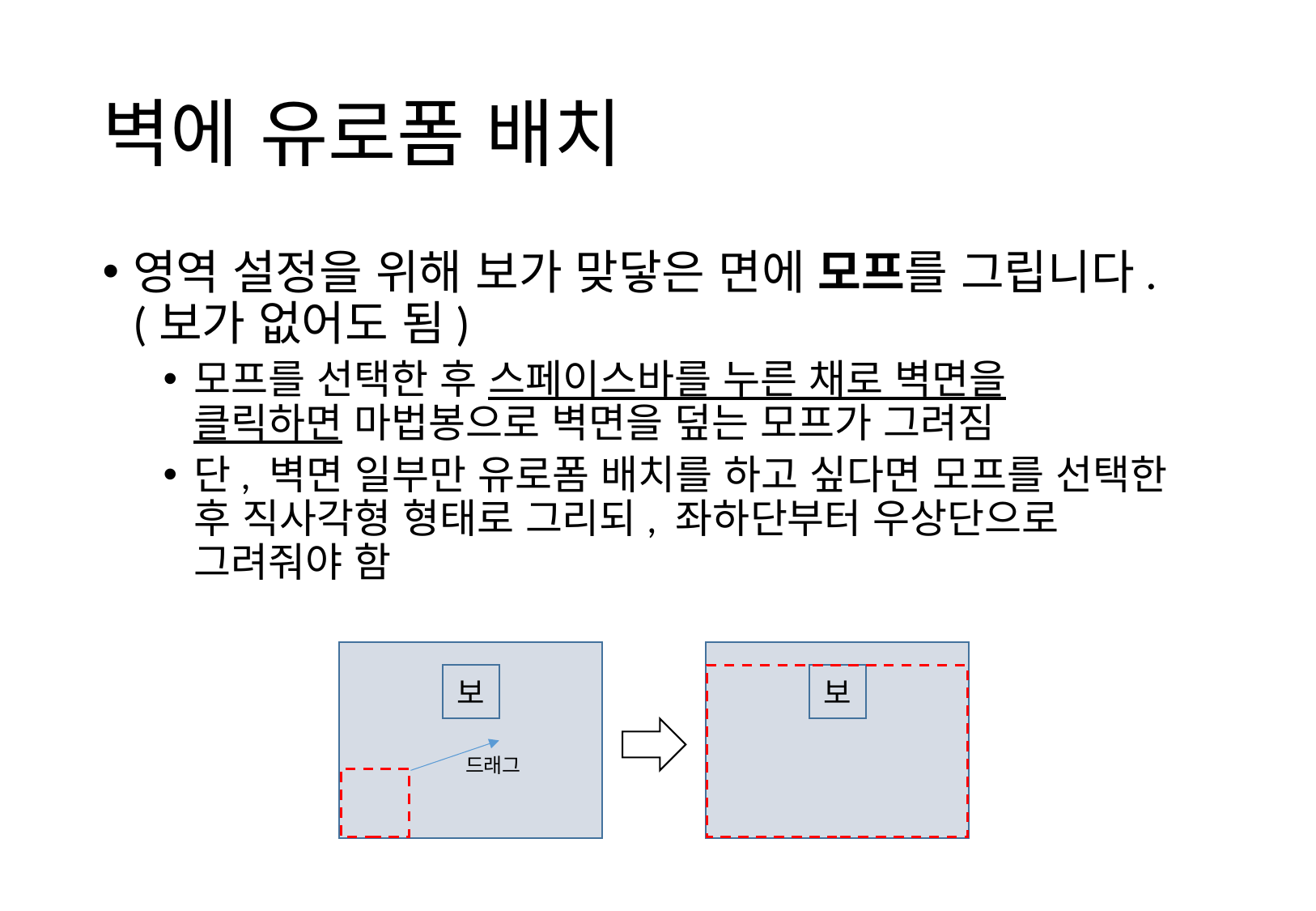

# 벽에 유로폼 배치
영역 설정을 위해 보가 맞닿은 면에 모프를 그립니다. (보가 없어도 됨)
모프를 선택한 후 스페이스바를 누른 채로 벽면을
클릭하면 마법봉으로 벽면을 덮는 모프가 그려짐
단, 벽면 일부만 유로폼 배치를 하고 싶다면 모프를 선택한 후 직사각형 형태로 그리되, 좌하단부터 우상단으로 그려줘야 함

보
보

드래그